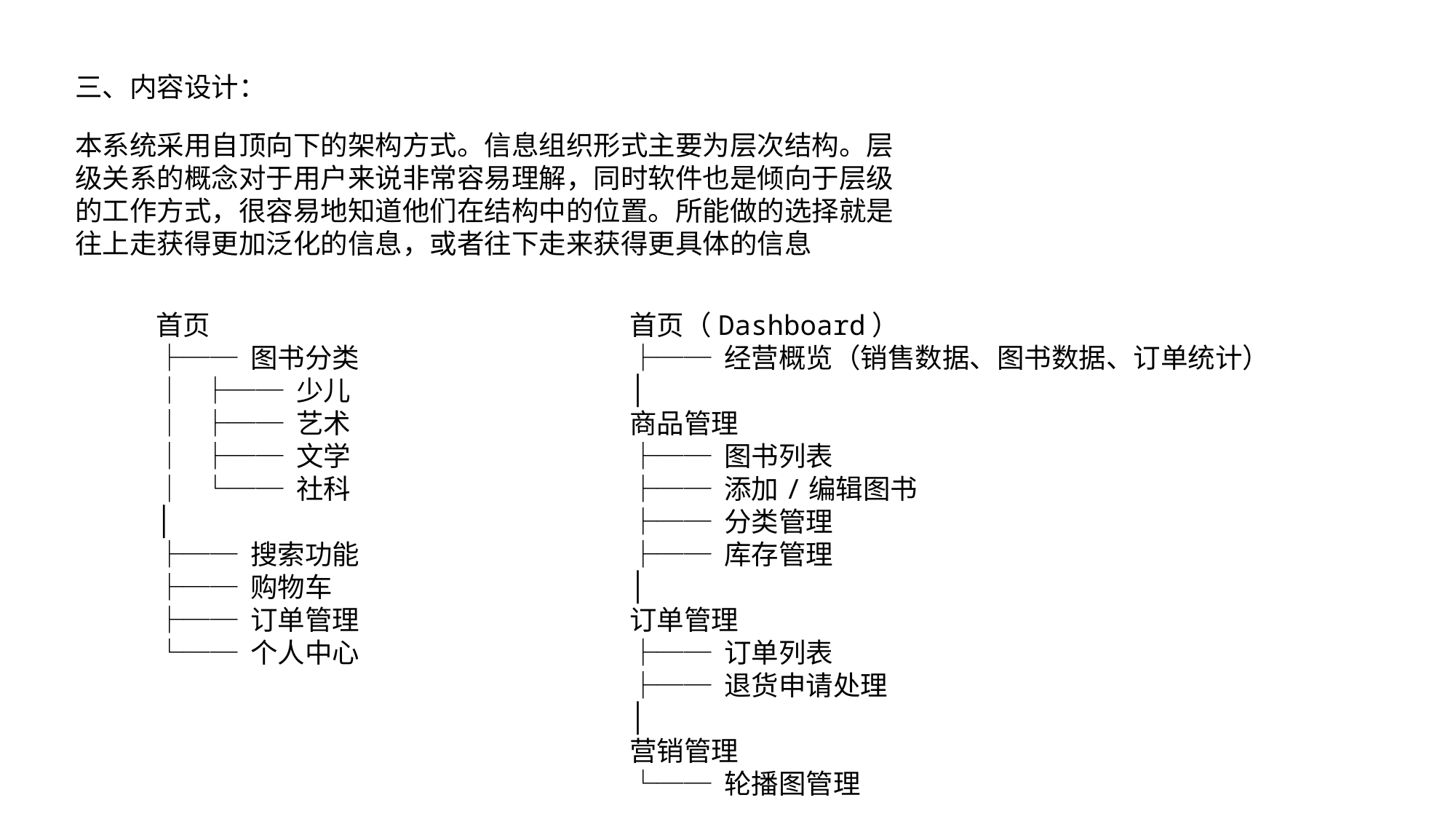

三、内容设计：

本系统采用自顶向下的架构方式。信息组织形式主要为层次结构。层级关系的概念对于用户来说非常容易理解，同时软件也是倾向于层级的工作方式，很容易地知道他们在结构中的位置。所能做的选择就是往上走获得更加泛化的信息，或者往下走来获得更具体的信息
首页
├── 图书分类
│   ├── 少儿
│   ├── 艺术
│   ├── 文学
│   └── 社科
│
├── 搜索功能
├── 购物车
├── 订单管理
└── 个人中心
首页（Dashboard）
├── 经营概览（销售数据、图书数据、订单统计）
│
商品管理
├── 图书列表
├── 添加/编辑图书
├── 分类管理
├── 库存管理
│
订单管理
├── 订单列表
├── 退货申请处理
│
营销管理
└── 轮播图管理